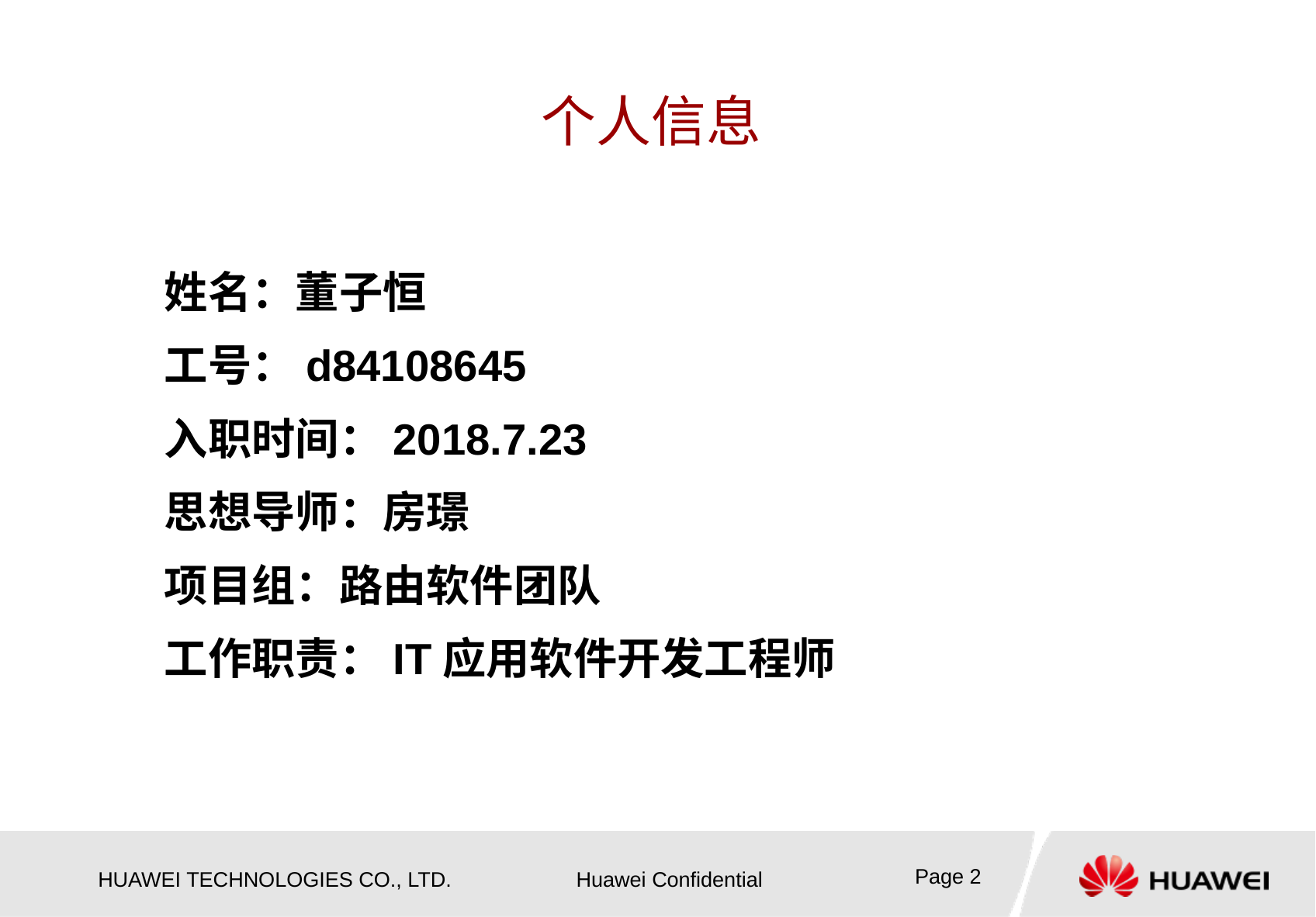

# 个人信息
姓名：董子恒
工号：d84108645
入职时间：2018.7.23
思想导师：房璟
项目组：路由软件团队
工作职责：IT应用软件开发工程师
Page 2